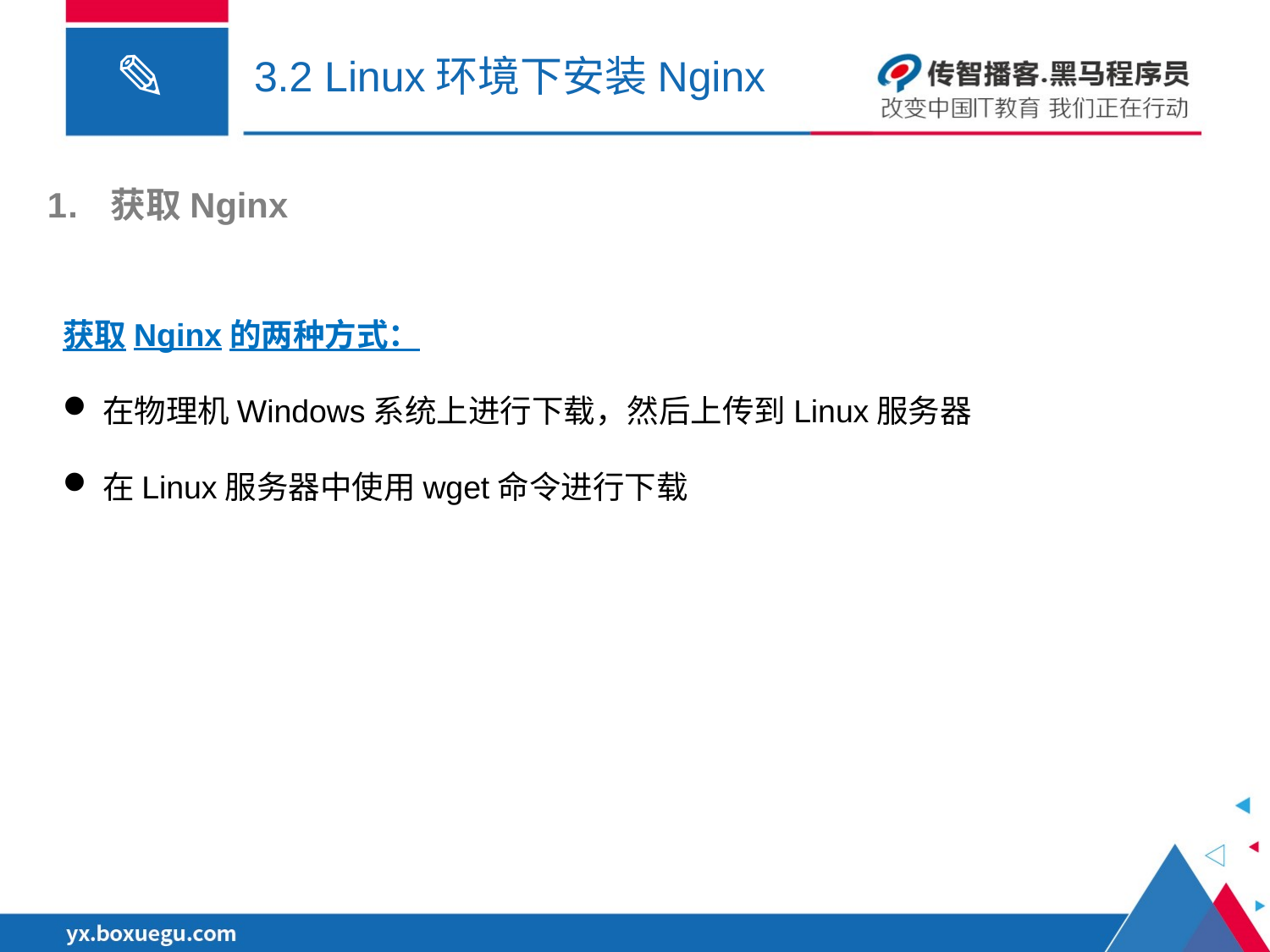

# 3.2 Linux环境下安装Nginx
获取Nginx
获取Nginx的两种方式：
在物理机Windows系统上进行下载，然后上传到Linux服务器
在Linux服务器中使用wget命令进行下载